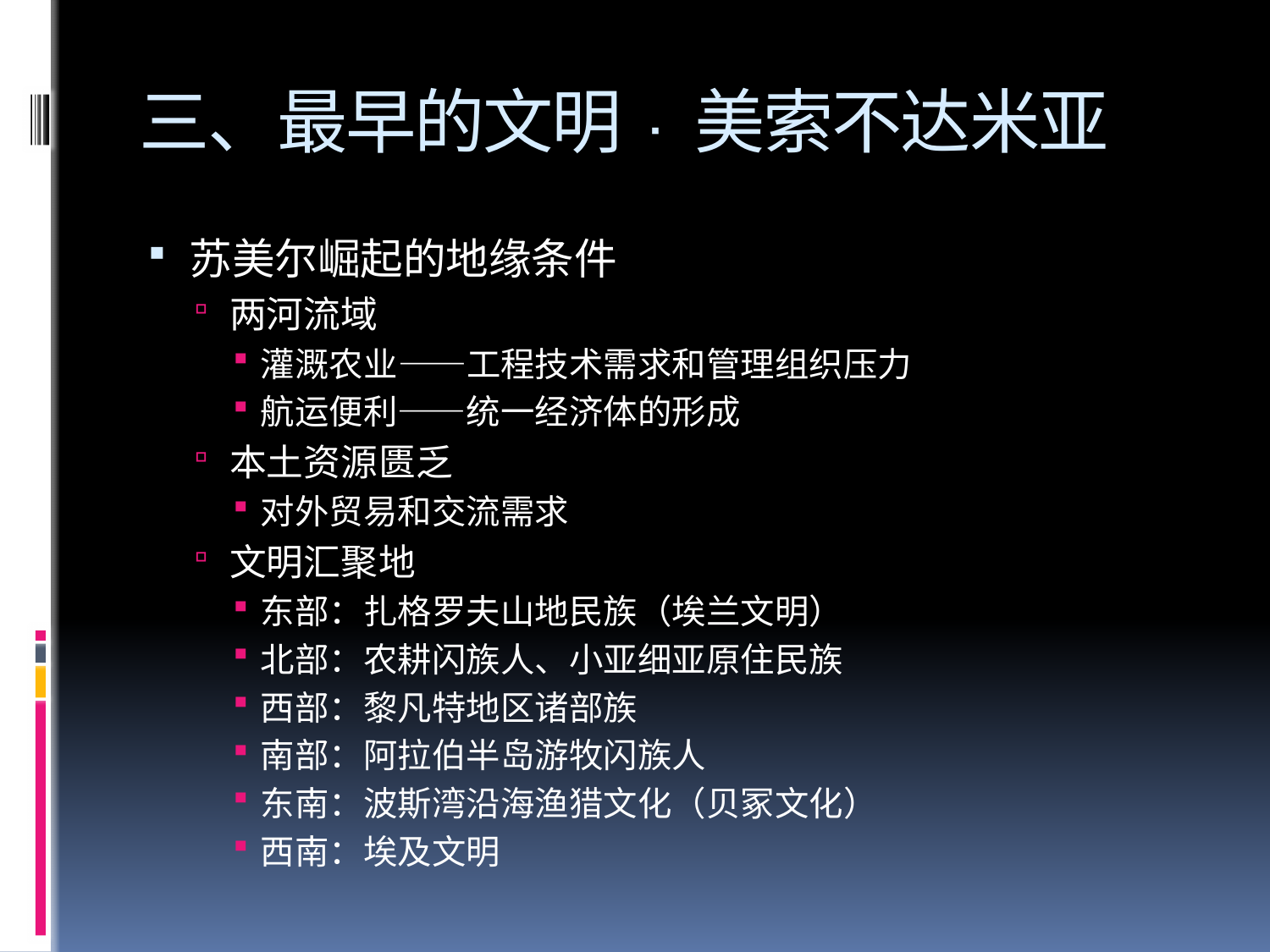

# 三、最早的文明·美索不达米亚
苏美尔崛起的地缘条件
两河流域
灌溉农业——工程技术需求和管理组织压力
航运便利——统一经济体的形成
本土资源匮乏
对外贸易和交流需求
文明汇聚地
东部：扎格罗夫山地民族（埃兰文明）
北部：农耕闪族人、小亚细亚原住民族
西部：黎凡特地区诸部族
南部：阿拉伯半岛游牧闪族人
东南：波斯湾沿海渔猎文化（贝冢文化）
西南：埃及文明